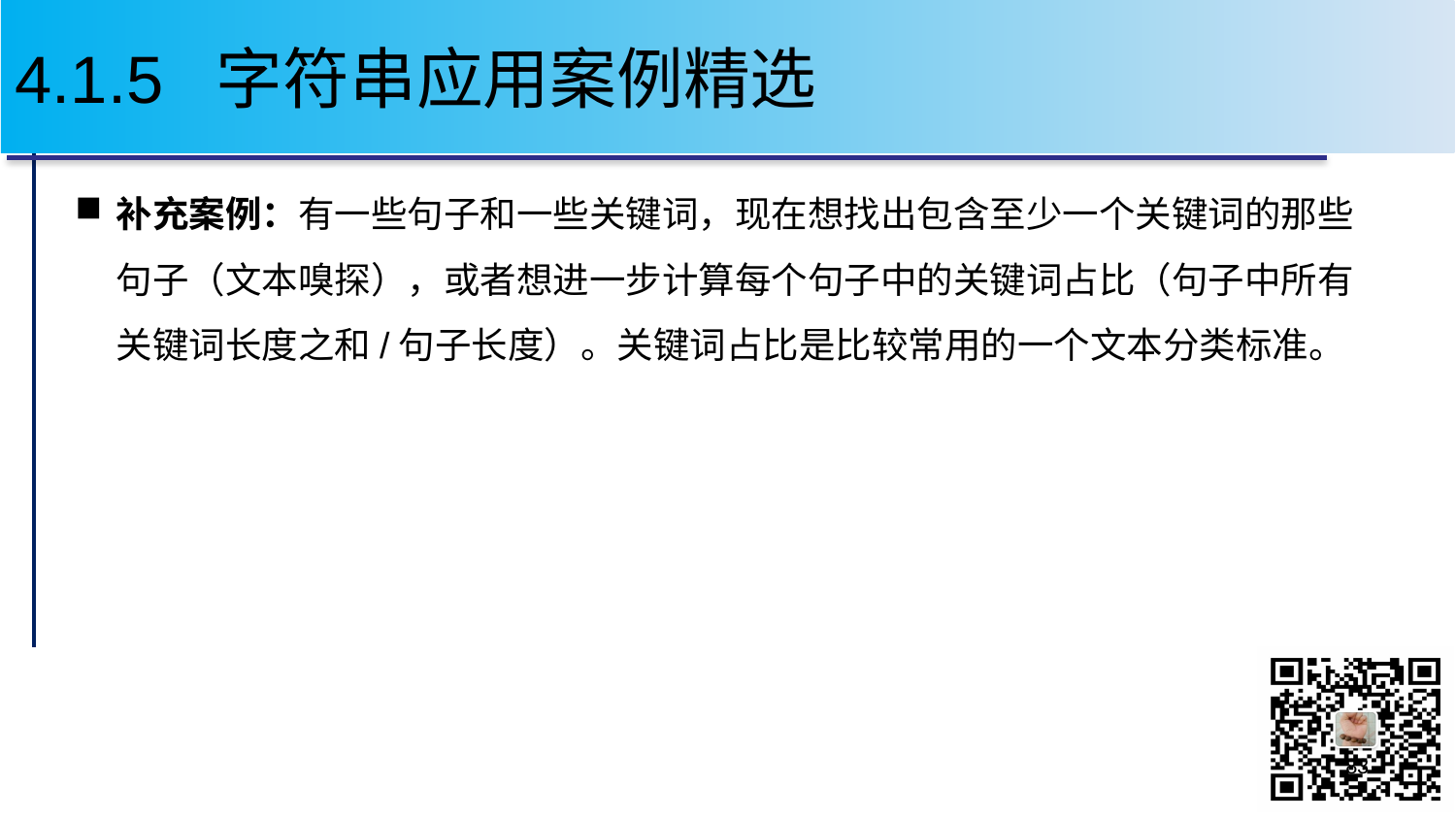

# 4.1.5  字符串应用案例精选
补充案例：有一些句子和一些关键词，现在想找出包含至少一个关键词的那些句子（文本嗅探），或者想进一步计算每个句子中的关键词占比（句子中所有关键词长度之和/句子长度）。关键词占比是比较常用的一个文本分类标准。
83